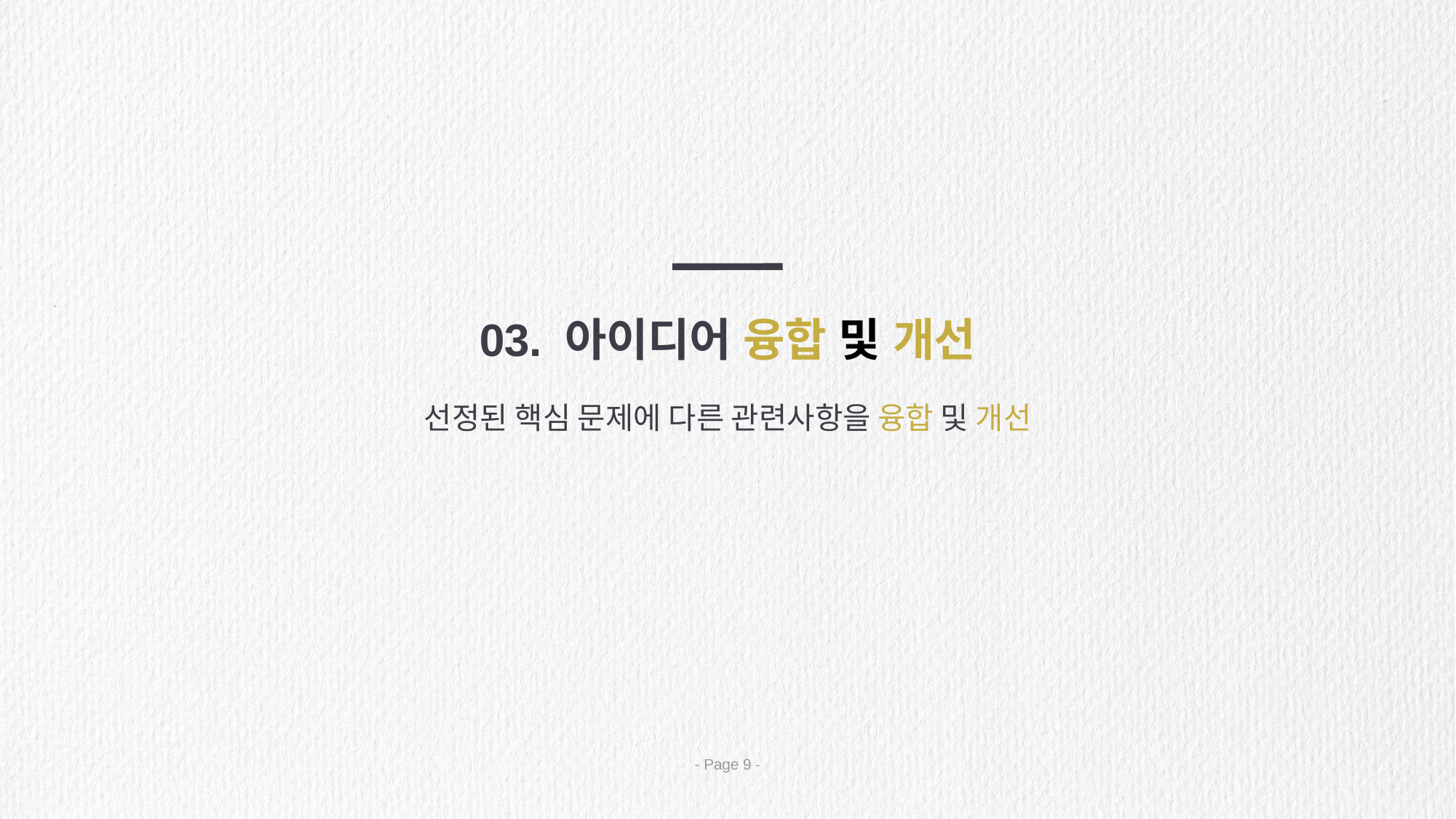

03. 아이디어 융합 및 개선

선정된 핵심 문제에 다른 관련사항을 융합 및 개선